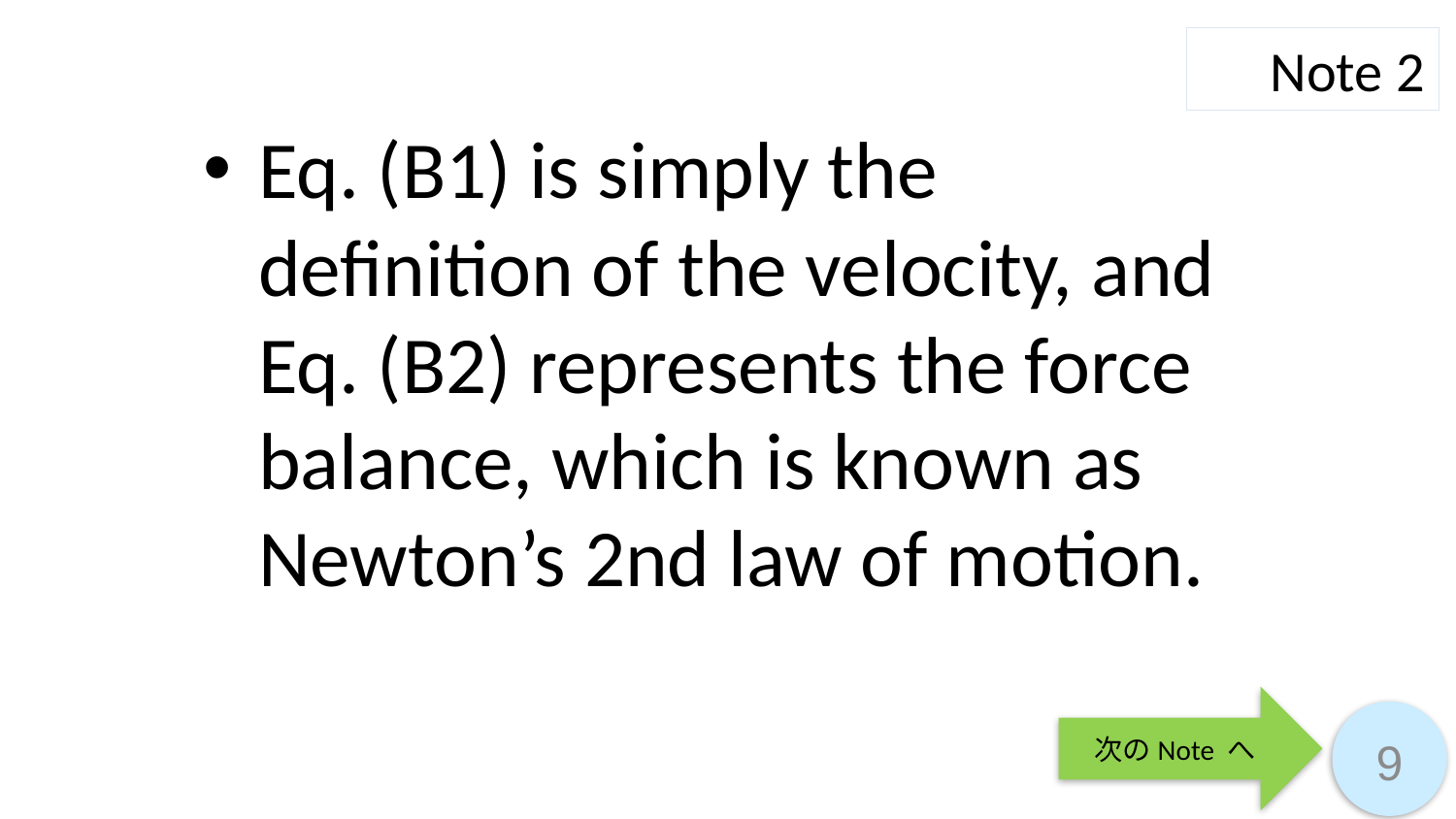

Note 2
Eq. (B1) is simply the definition of the velocity, and Eq. (B2) represents the force balance, which is known as Newton’s 2nd law of motion.
次のNote へ
9